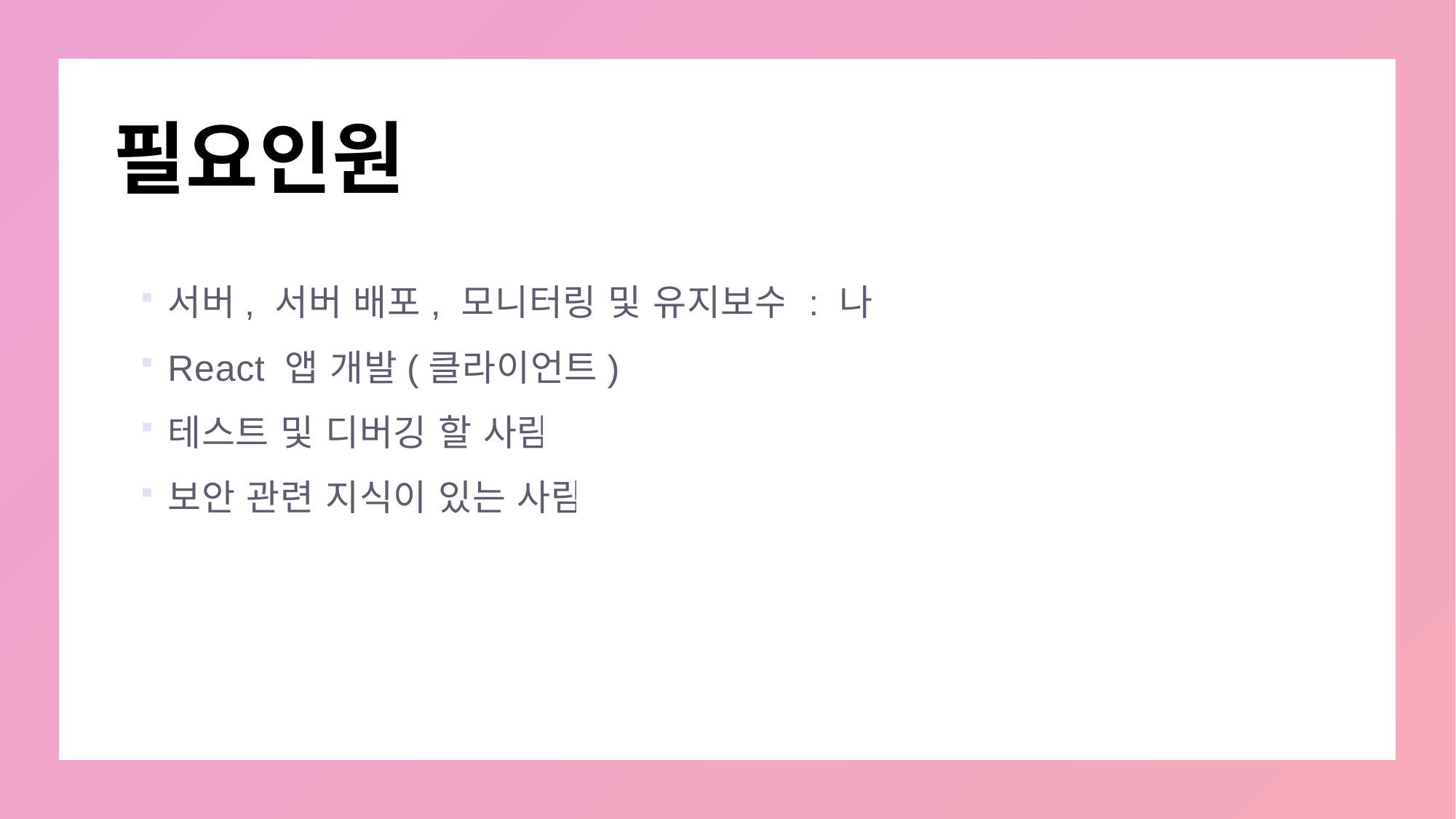

# 필요인원
서버, 서버 배포, 모니터링 및 유지보수 : 나
React 앱 개발(클라이언트)
테스트 및 디버깅 할 사람
보안 관련 지식이 있는 사람